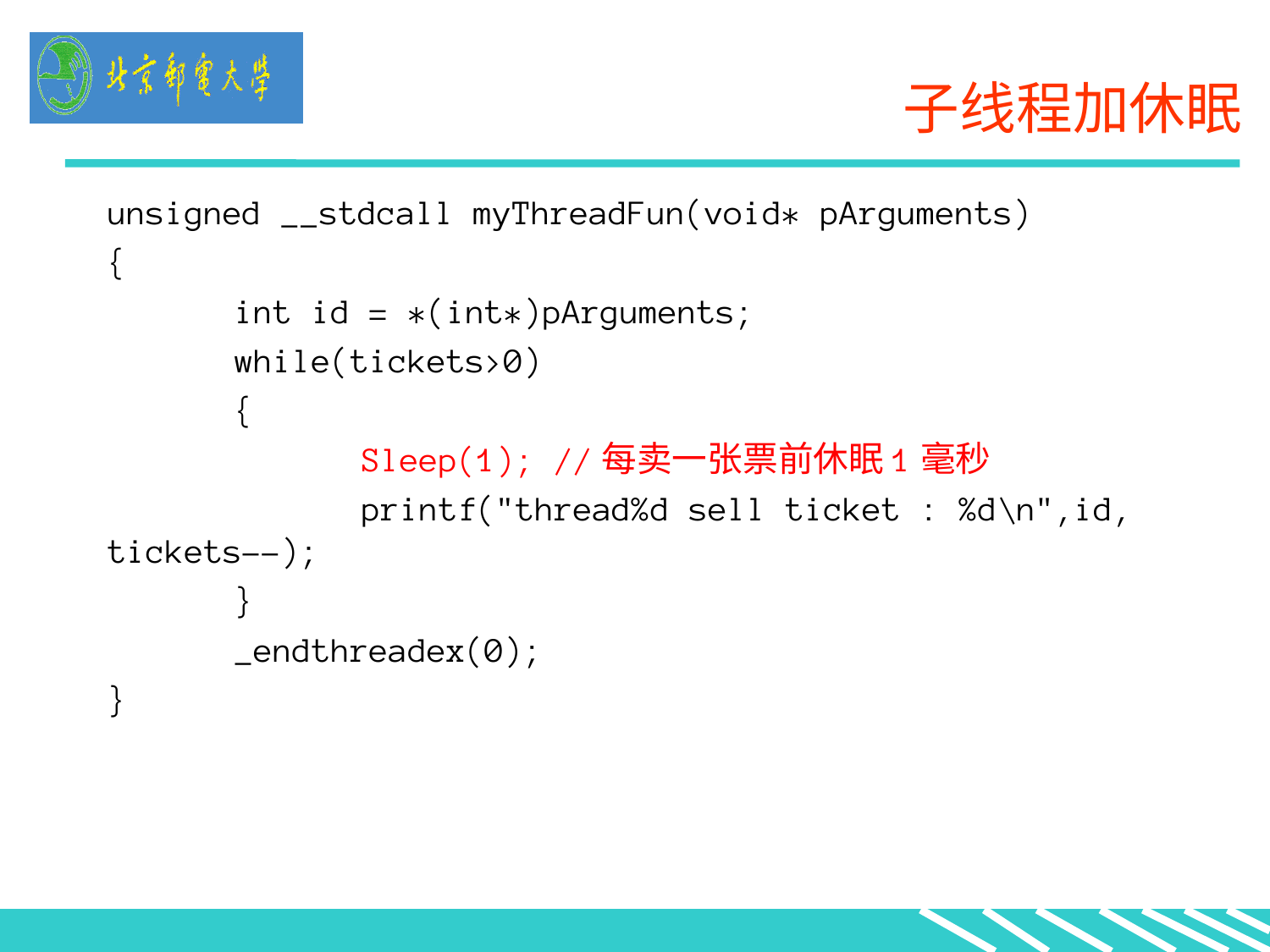

# 子线程加休眠
unsigned __stdcall myThreadFun(void* pArguments)
{
	int id = *(int*)pArguments;
	while(tickets>0)
	{
		Sleep(1); //每卖一张票前休眠1毫秒
		printf("thread%d sell ticket : %d\n",id, tickets--);
	}
    	_endthreadex(0);
}